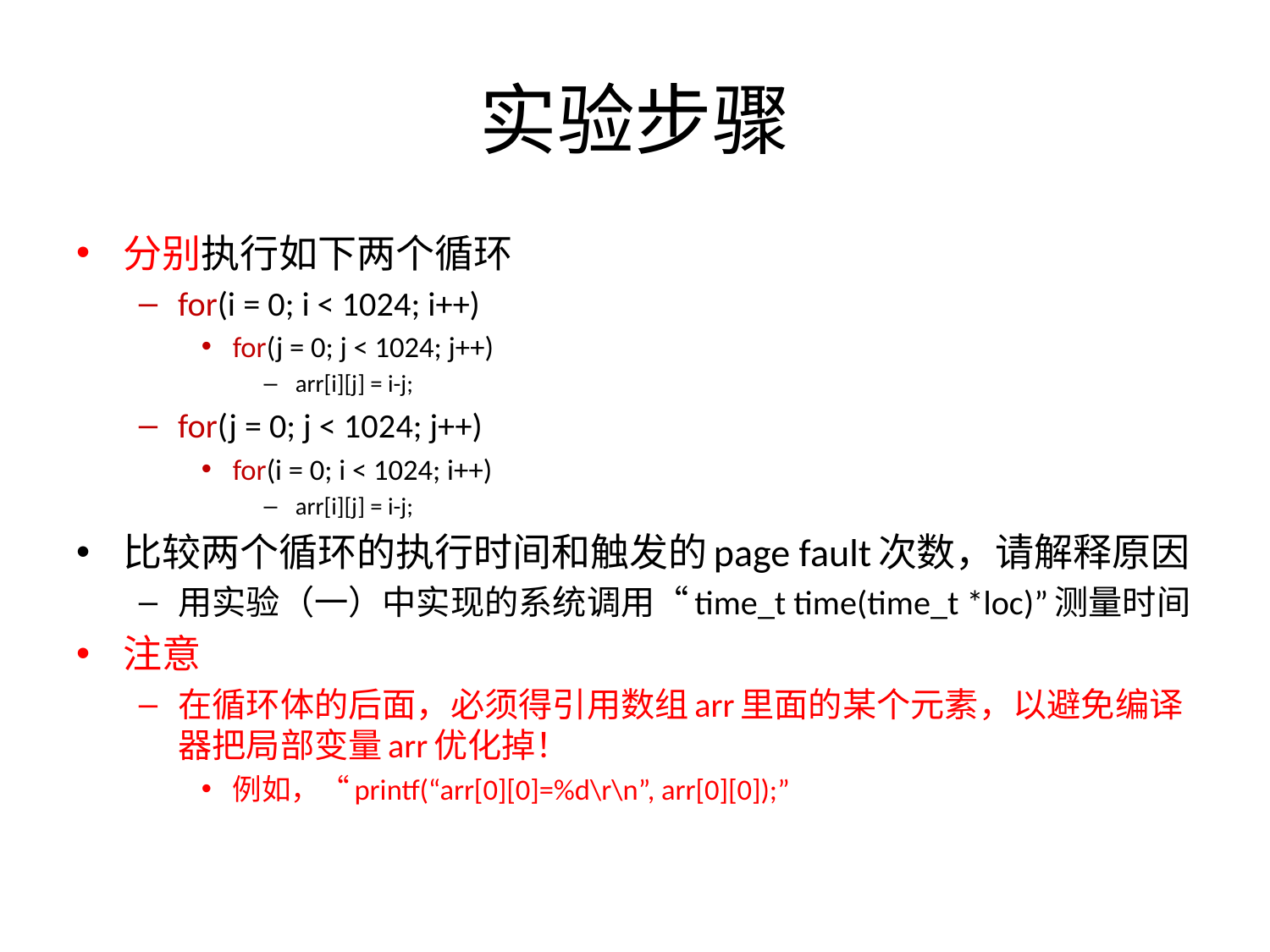

# 实验步骤
分别执行如下两个循环
for(i = 0; i < 1024; i++)
for(j = 0; j < 1024; j++)
arr[i][j] = i-j;
for(j = 0; j < 1024; j++)
for(i = 0; i < 1024; i++)
arr[i][j] = i-j;
比较两个循环的执行时间和触发的page fault次数，请解释原因
用实验（一）中实现的系统调用“time_t time(time_t *loc)”测量时间
注意
在循环体的后面，必须得引用数组arr里面的某个元素，以避免编译器把局部变量arr优化掉！
例如，“printf(“arr[0][0]=%d\r\n”, arr[0][0]);”